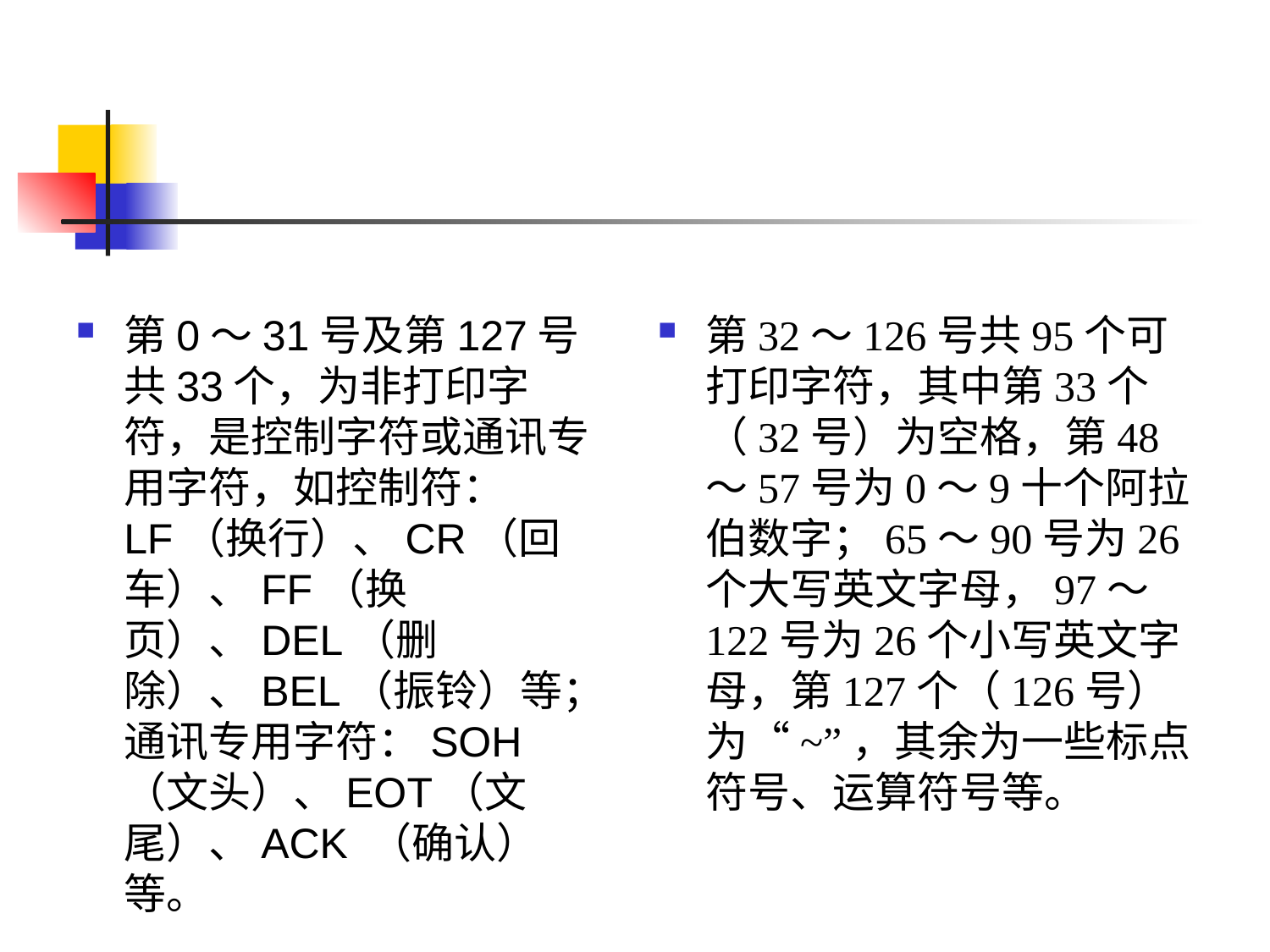

第0～31号及第127号共33个，为非打印字符，是控制字符或通讯专用字符，如控制符：LF（换行）、CR（回车）、FF（换页）、DEL（删除）、BEL（振铃）等；通讯专用字符：SOH（文头）、EOT（文尾）、ACK （确认）等。

第32～126号共95个可打印字符，其中第33个（32号）为空格，第48～57号为0～9十个阿拉伯数字；65～90号为26个大写英文字母，97～122号为26个小写英文字母，第127个（126号）为“~”，其余为一些标点符号、运算符号等。